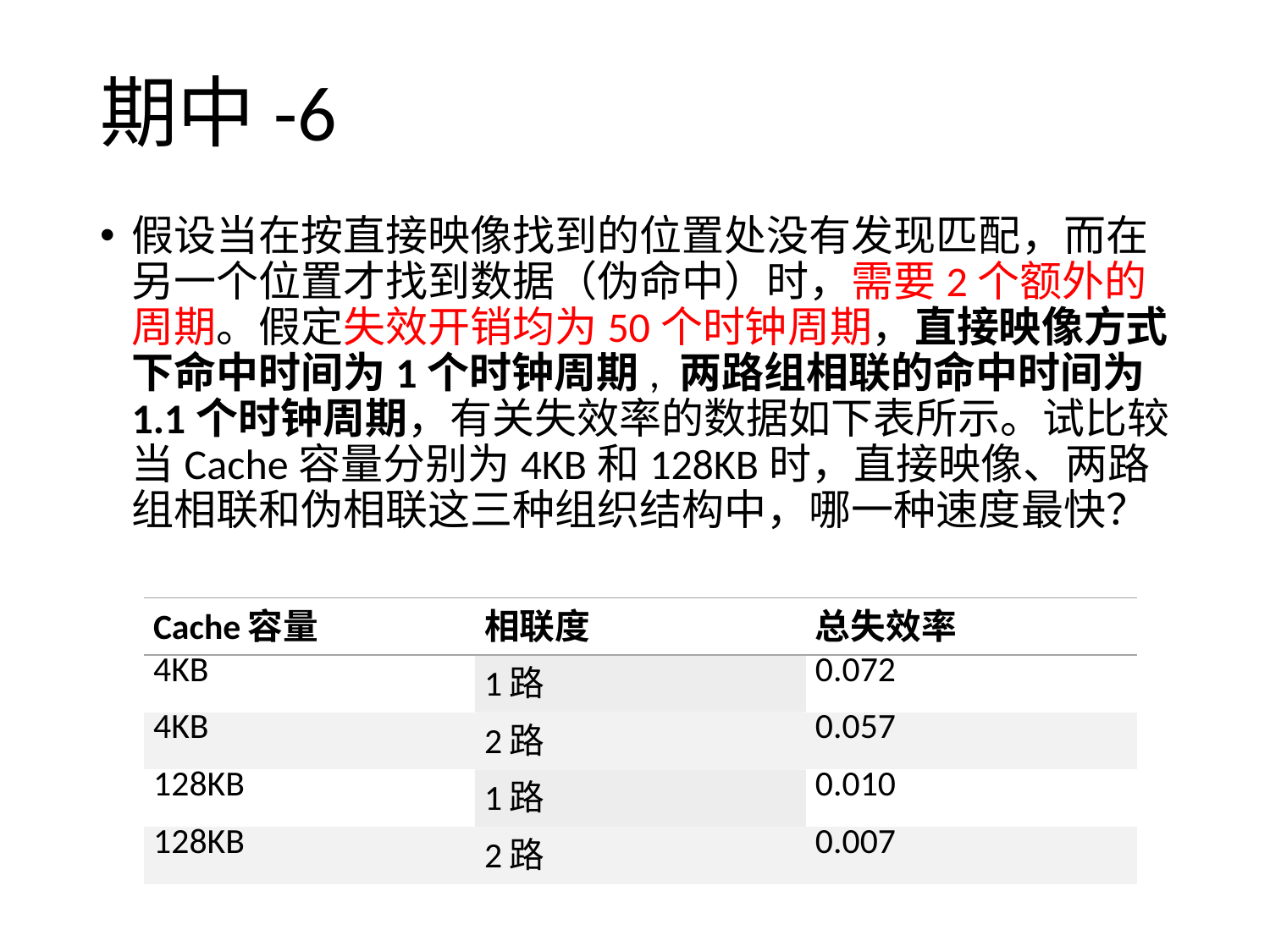

# 期中-6
假设当在按直接映像找到的位置处没有发现匹配，而在另一个位置才找到数据（伪命中）时，需要2个额外的周期。假定失效开销均为50个时钟周期，直接映像方式下命中时间为1个时钟周期, 两路组相联的命中时间为1.1个时钟周期，有关失效率的数据如下表所示。试比较当Cache容量分别为4KB和128KB时，直接映像、两路组相联和伪相联这三种组织结构中，哪一种速度最快？

| Cache容量 | 相联度 | 总失效率 |
| --- | --- | --- |
| 4KB | 1路 | 0.072 |
| 4KB | 2路 | 0.057 |
| 128KB | 1路 | 0.010 |
| 128KB | 2路 | 0.007 |